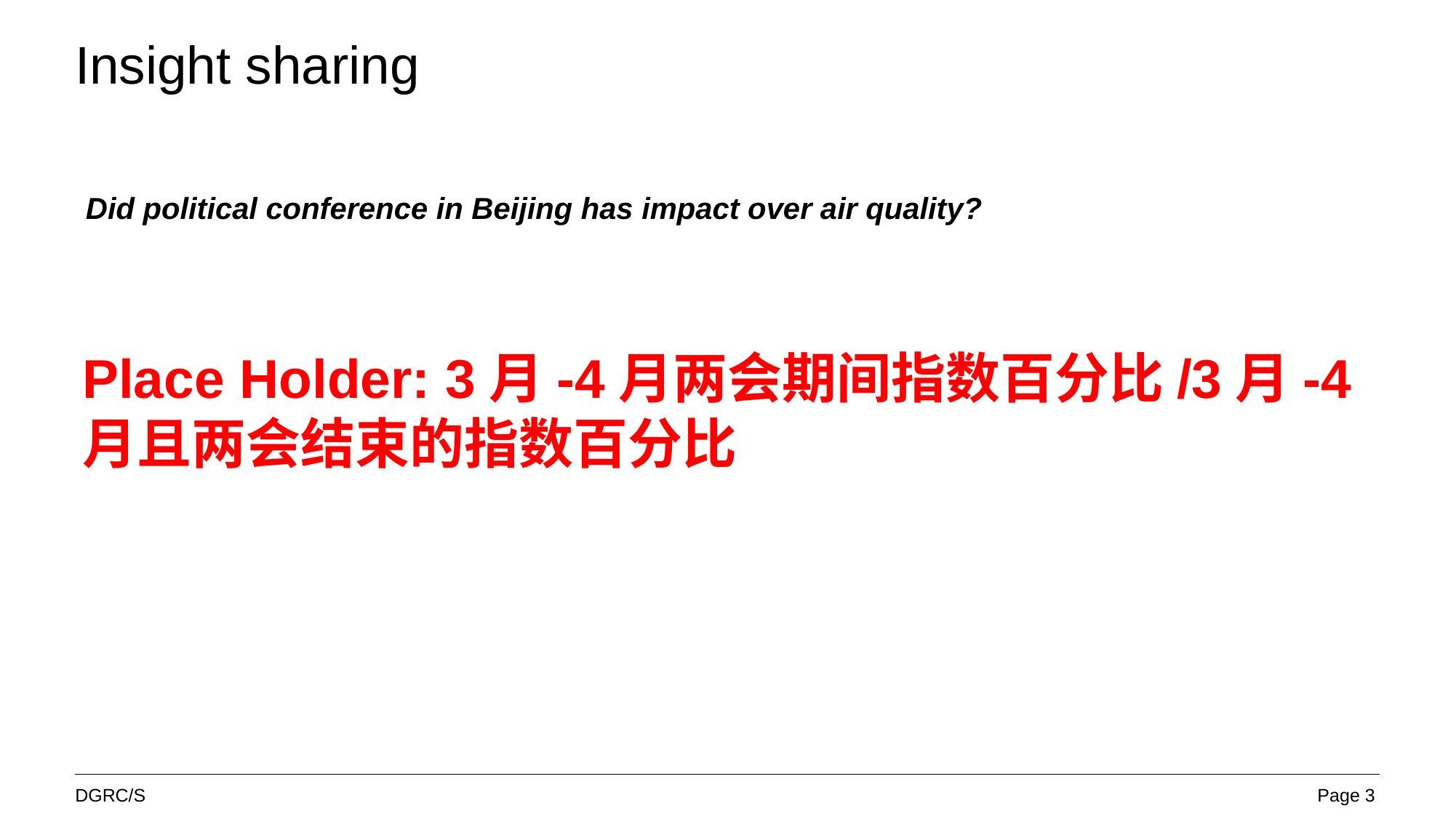

# Insight sharing
Did political conference in Beijing has impact over air quality?

Place Holder: 3月-4月两会期间指数百分比/3月-4月且两会结束的指数百分比
Page 3